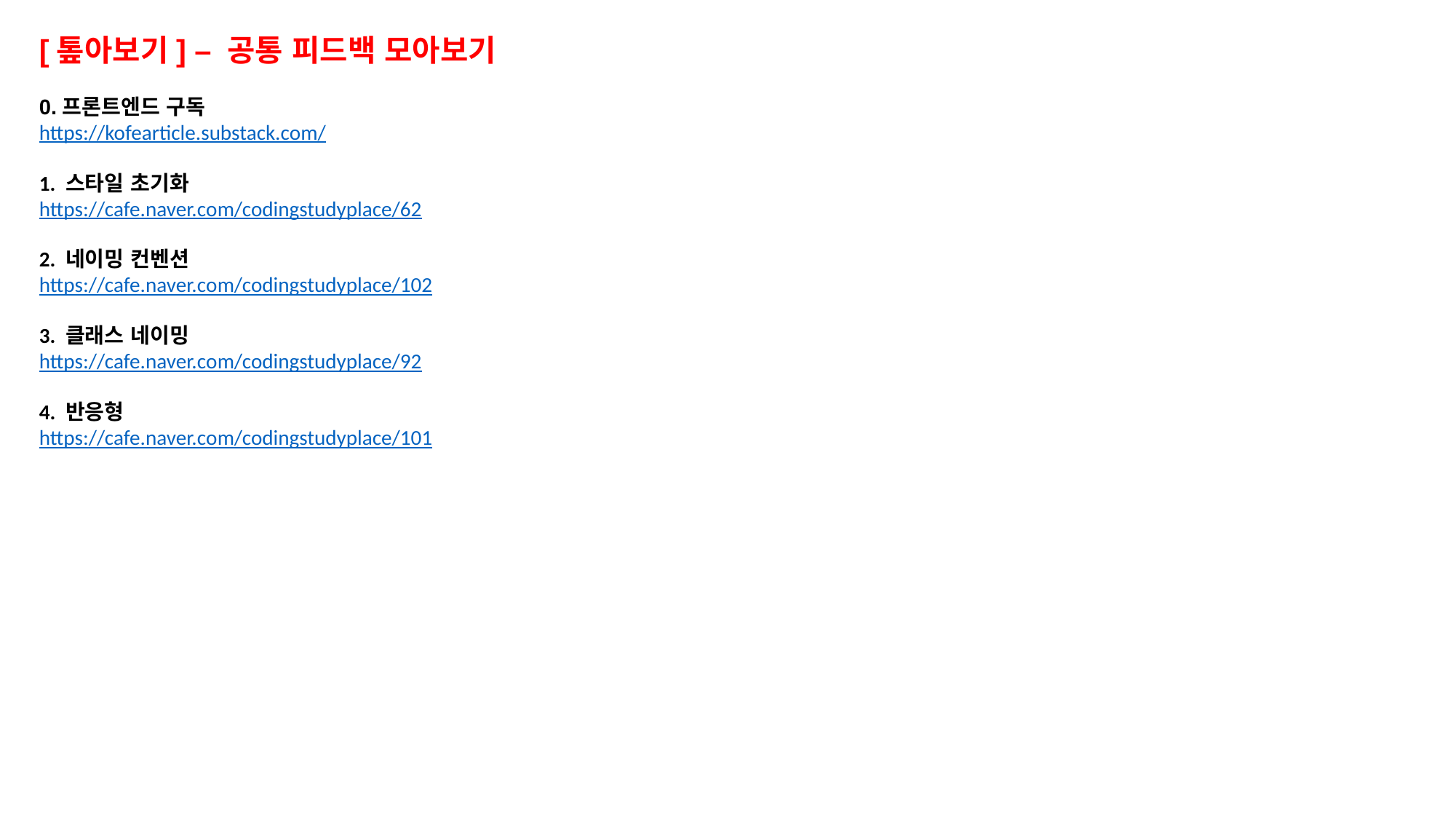

[톺아보기] – 공통 피드백 모아보기

0.프론트엔드 구독
https://kofearticle.substack.com/

1. 스타일 초기화
https://cafe.naver.com/codingstudyplace/62

2. 네이밍 컨벤션
https://cafe.naver.com/codingstudyplace/102

3. 클래스 네이밍
https://cafe.naver.com/codingstudyplace/92

4. 반응형
https://cafe.naver.com/codingstudyplace/101